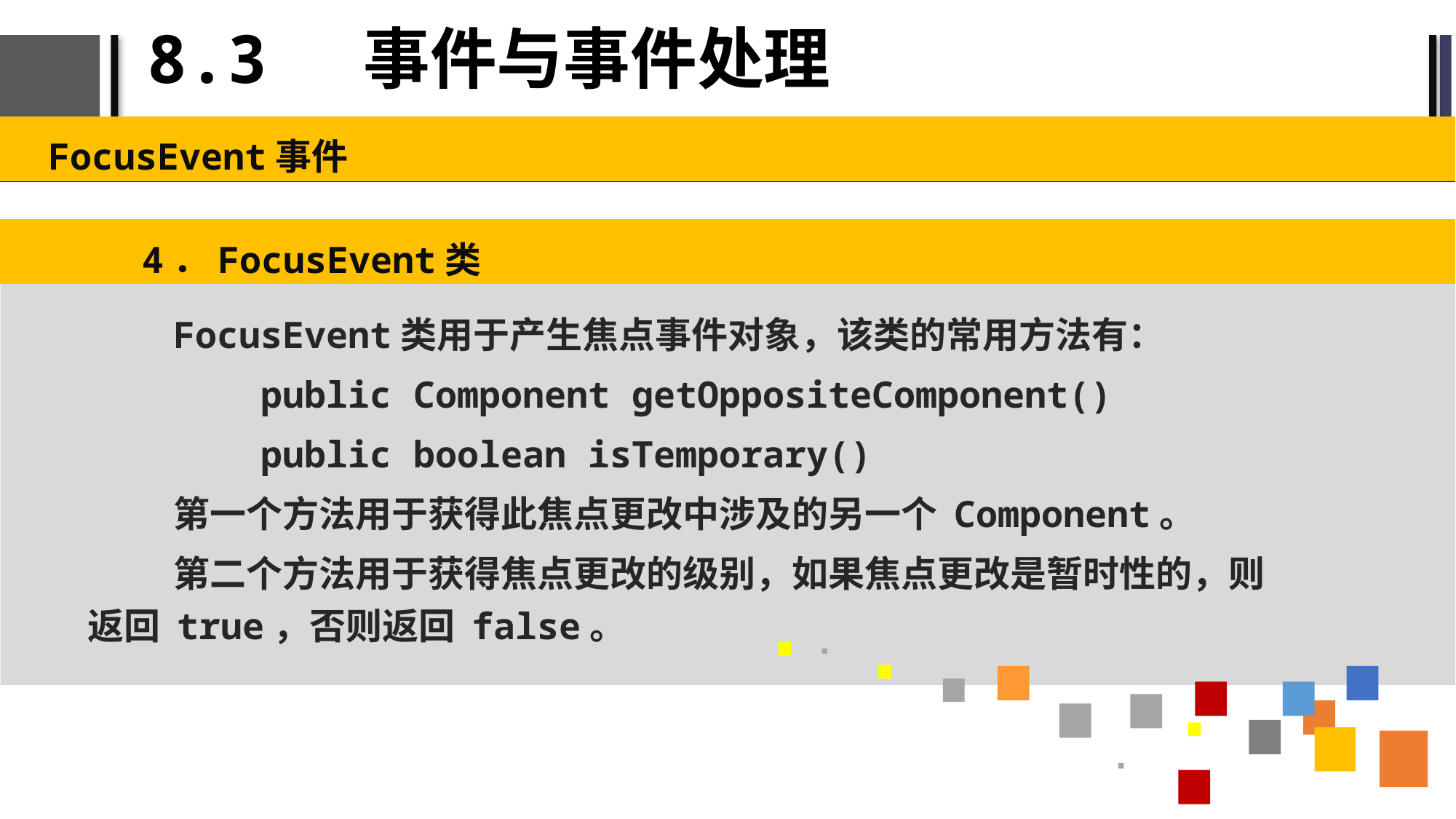

# 8.3  事件与事件处理

FocusEvent事件

4．FocusEvent类

FocusEvent类用于产生焦点事件对象，该类的常用方法有：
    public Component getOppositeComponent()
    public boolean isTemporary()
第一个方法用于获得此焦点更改中涉及的另一个 Component。
第二个方法用于获得焦点更改的级别，如果焦点更改是暂时性的，则返回 true，否则返回 false。